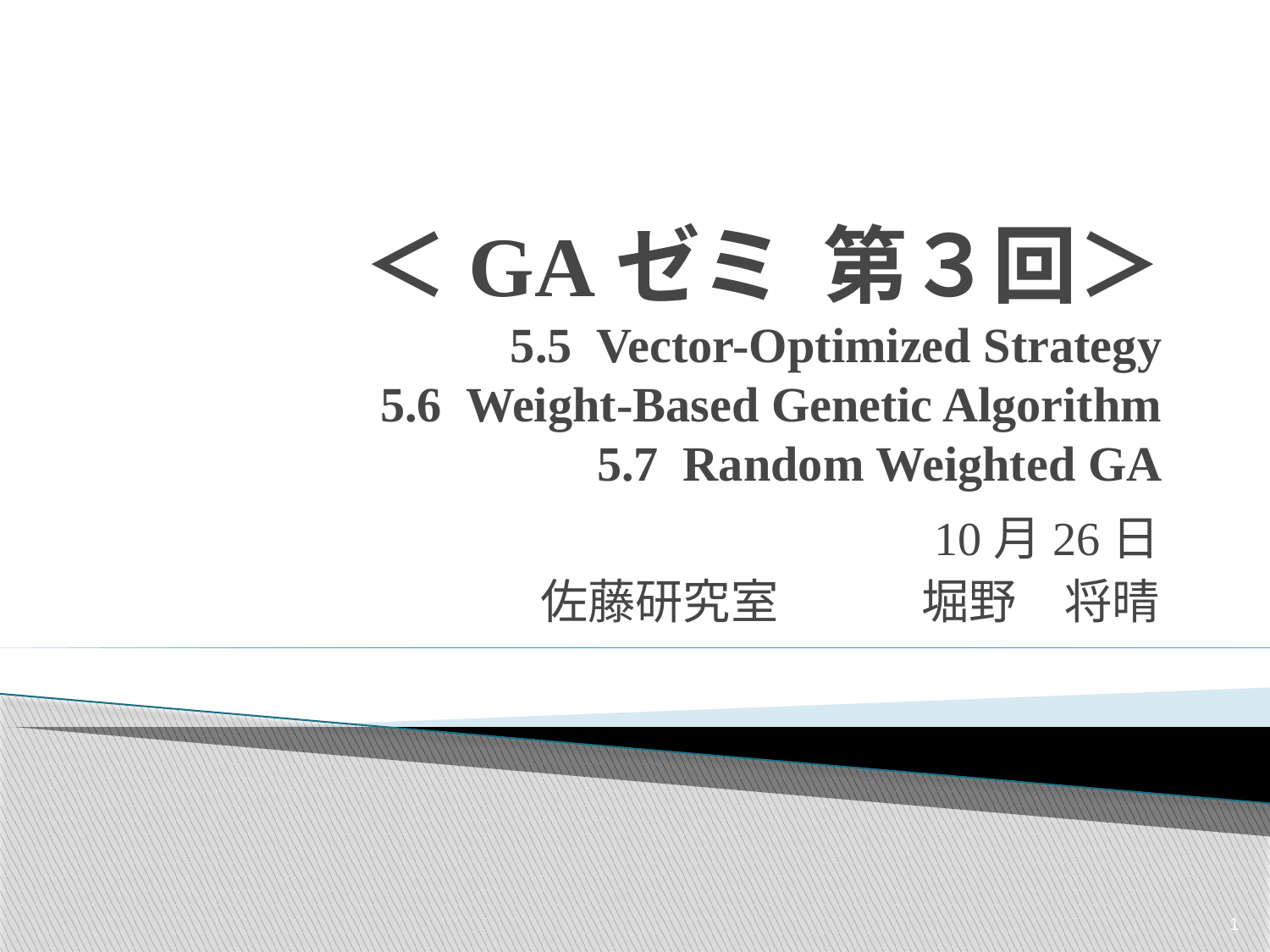

# ＜GAゼミ  第３回＞ 5.5  Vector-Optimized Strategy 5.6  Weight-Based Genetic Algorithm 5.7  Random Weighted GA
10月26日
佐藤研究室　　　堀野　将晴
1